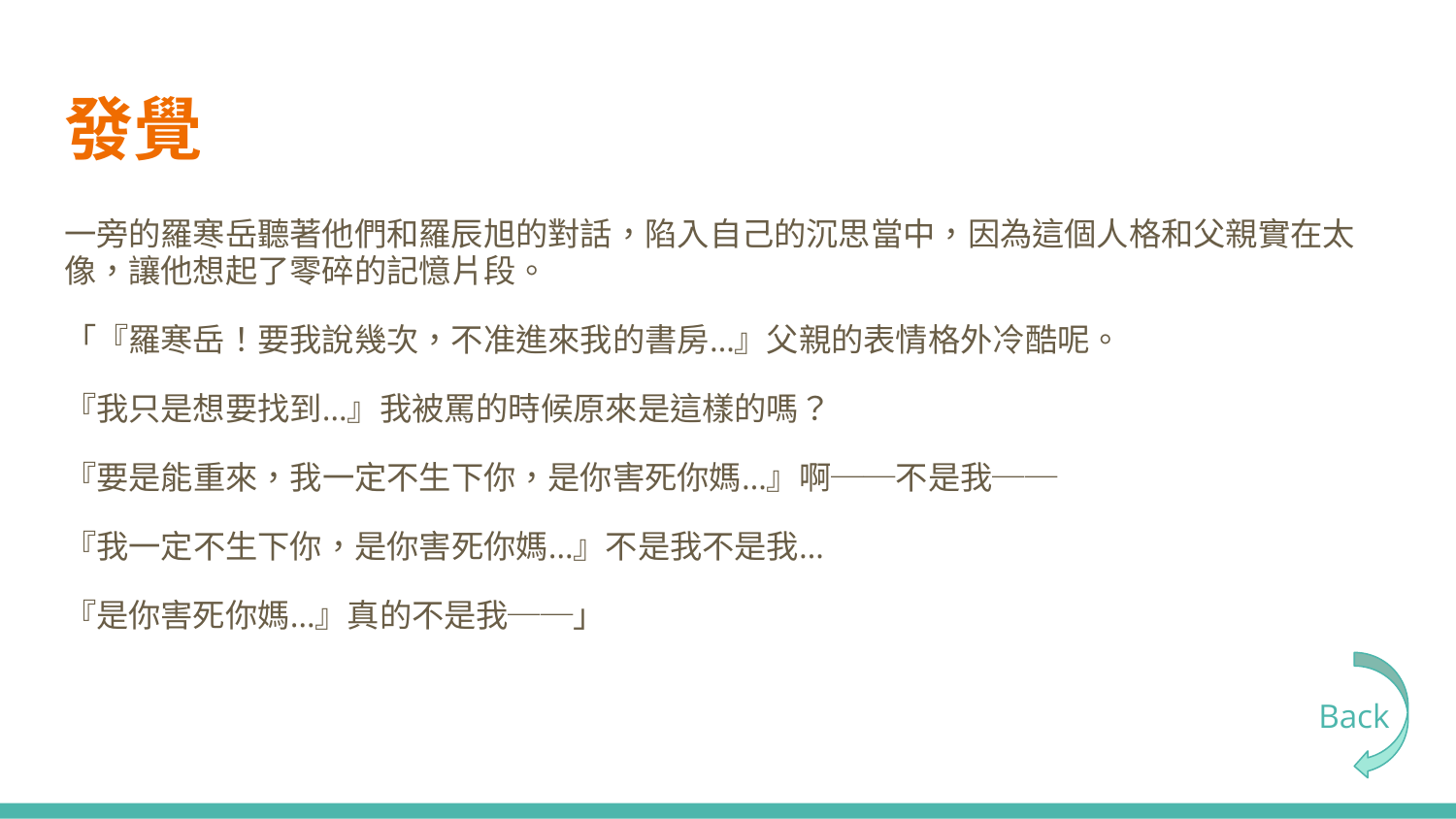

# 發覺
一旁的羅寒岳聽著他們和羅辰旭的對話，陷入自己的沉思當中，因為這個人格和父親實在太像，讓他想起了零碎的記憶片段。
「『羅寒岳！要我說幾次，不准進來我的書房…』父親的表情格外冷酷呢。
『我只是想要找到…』我被罵的時候原來是這樣的嗎？
『要是能重來，我一定不生下你，是你害死你媽…』啊──不是我──
『我一定不生下你，是你害死你媽…』不是我不是我…
『是你害死你媽…』真的不是我──」

Back